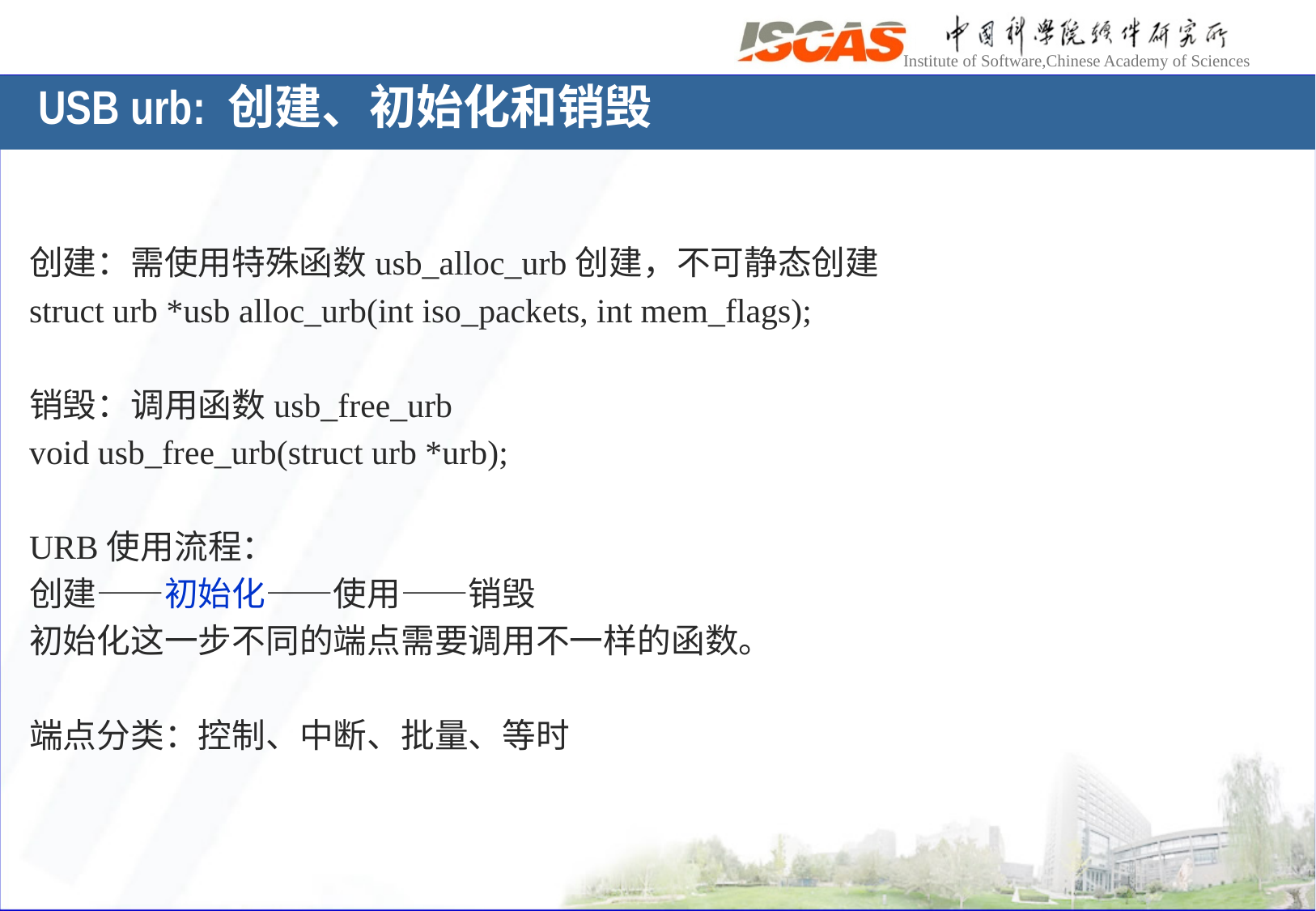

# USB urb: 创建、初始化和销毁
创建：需使用特殊函数usb_alloc_urb创建，不可静态创建
struct urb *usb alloc_urb(int iso_packets, int mem_flags);

销毁：调用函数usb_free_urb
void usb_free_urb(struct urb *urb);

URB使用流程：
创建——初始化——使用——销毁
初始化这一步不同的端点需要调用不一样的函数。

端点分类：控制、中断、批量、等时